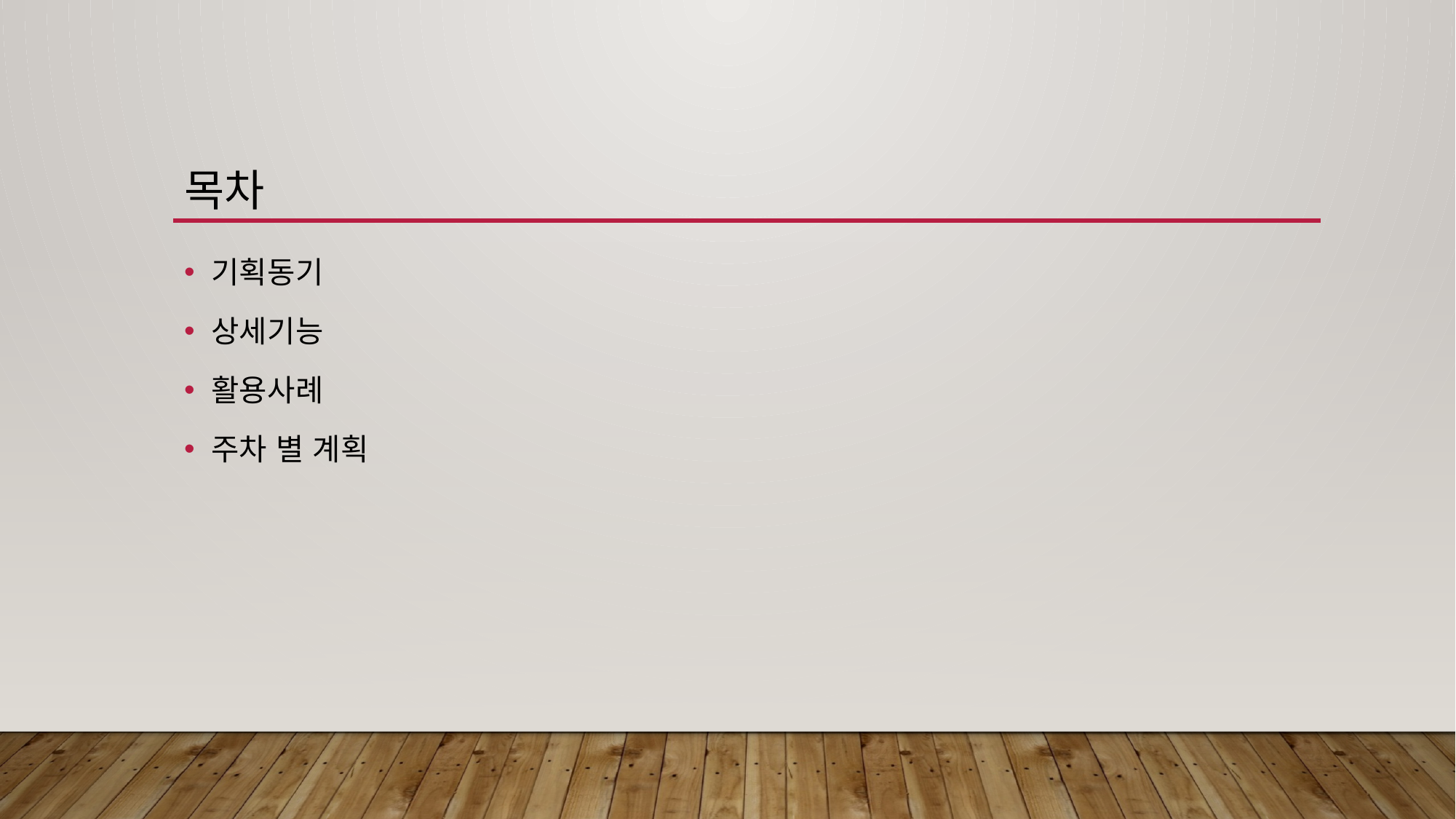

# 목차
기획동기
상세기능
활용사례
주차 별 계획